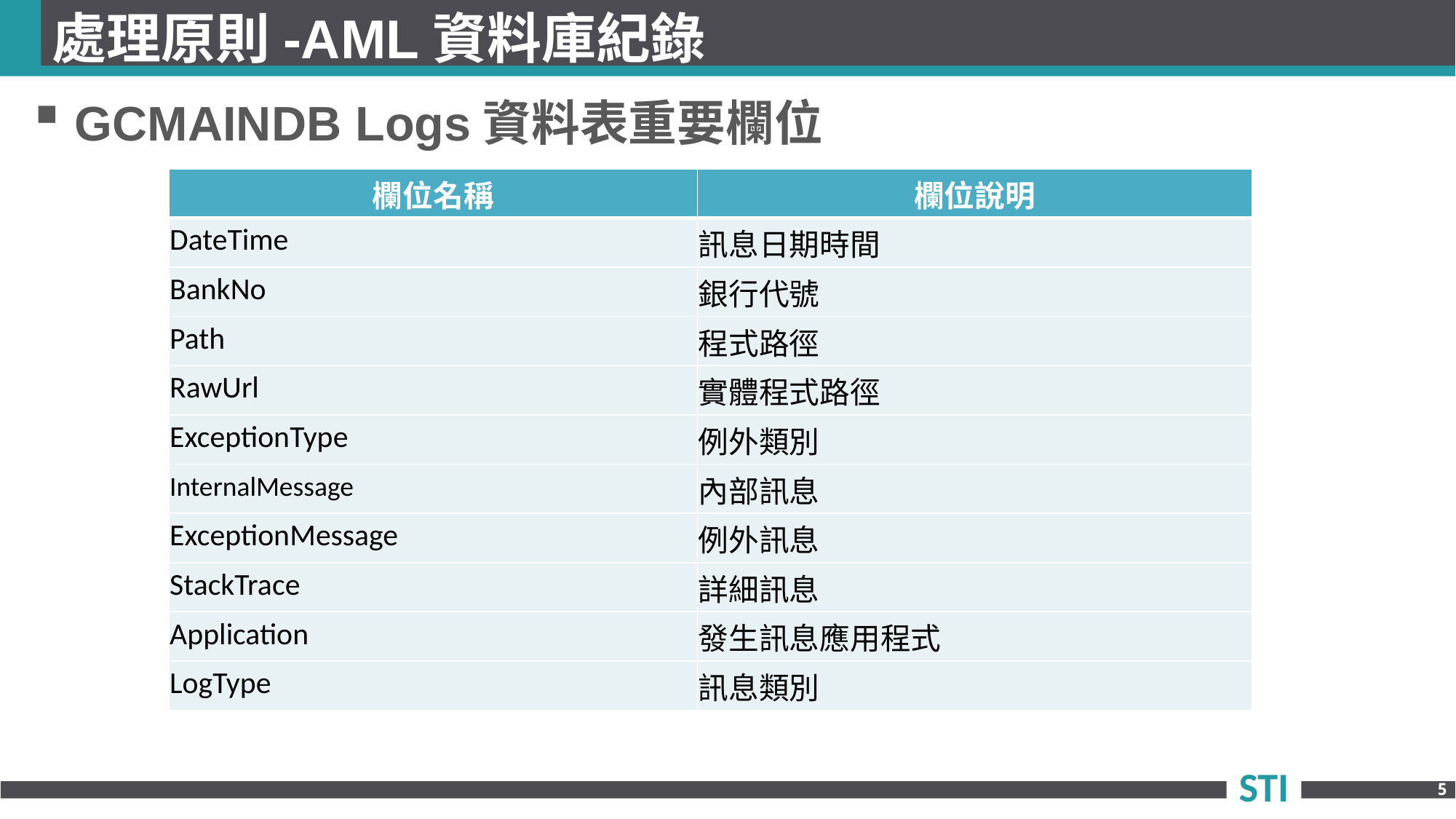

# 處理原則-AML資料庫紀錄
GCMAINDB Logs資料表重要欄位

| 欄位名稱 | 欄位說明 |
| --- | --- |
| DateTime | 訊息日期時間 |
| BankNo | 銀行代號 |
| Path | 程式路徑 |
| RawUrl | 實體程式路徑 |
| ExceptionType | 例外類別 |
| InternalMessage | 內部訊息 |
| ExceptionMessage | 例外訊息 |
| StackTrace | 詳細訊息 |
| Application | 發生訊息應用程式 |
| LogType | 訊息類別 |
5